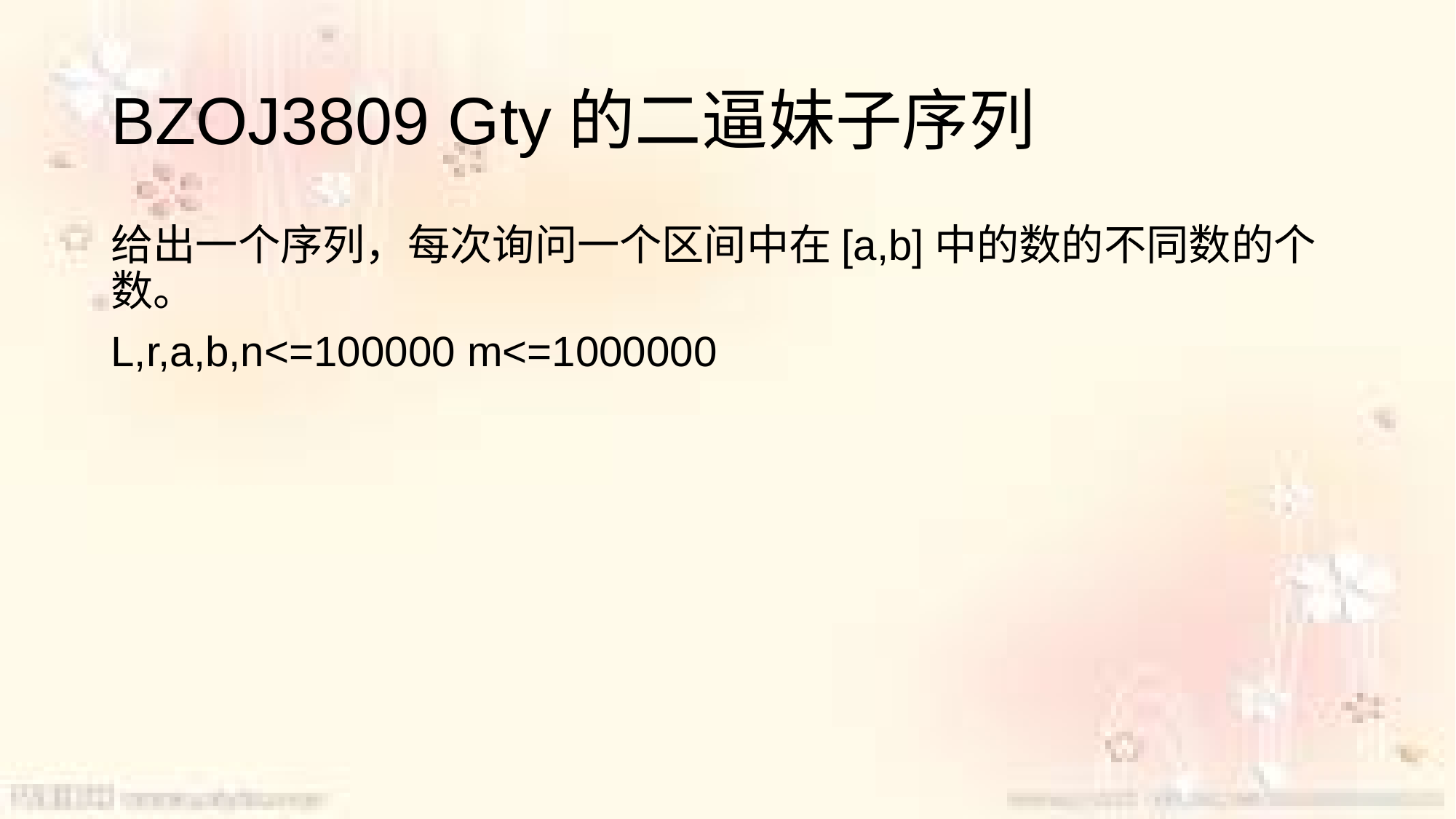

# BZOJ3809 Gty的二逼妹子序列
给出一个序列，每次询问一个区间中在[a,b]中的数的不同数的个数。
L,r,a,b,n<=100000 m<=1000000